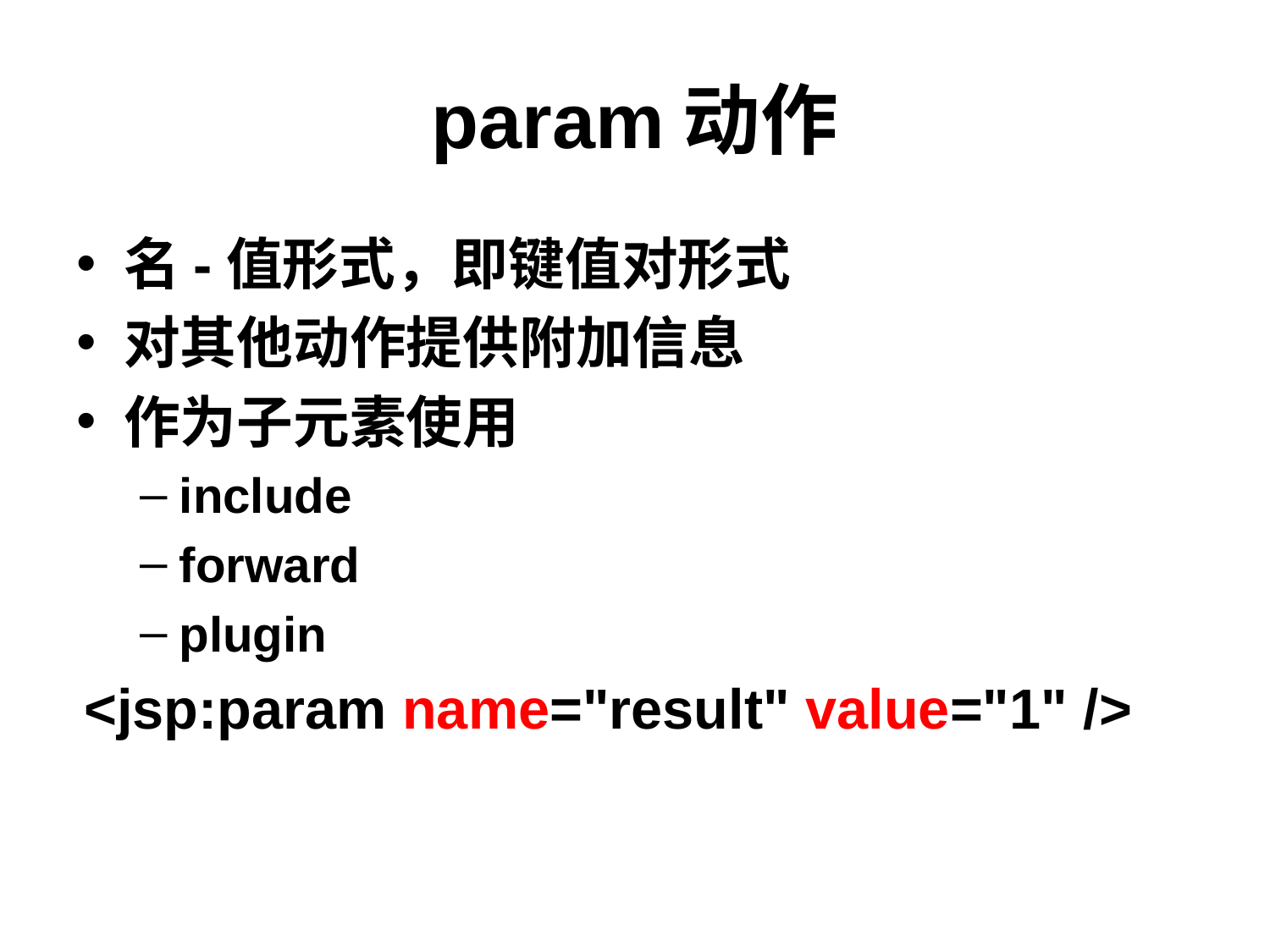

# param动作
名-值形式，即键值对形式
对其他动作提供附加信息
作为子元素使用
include
forward
plugin
<jsp:param name="result" value="1" />